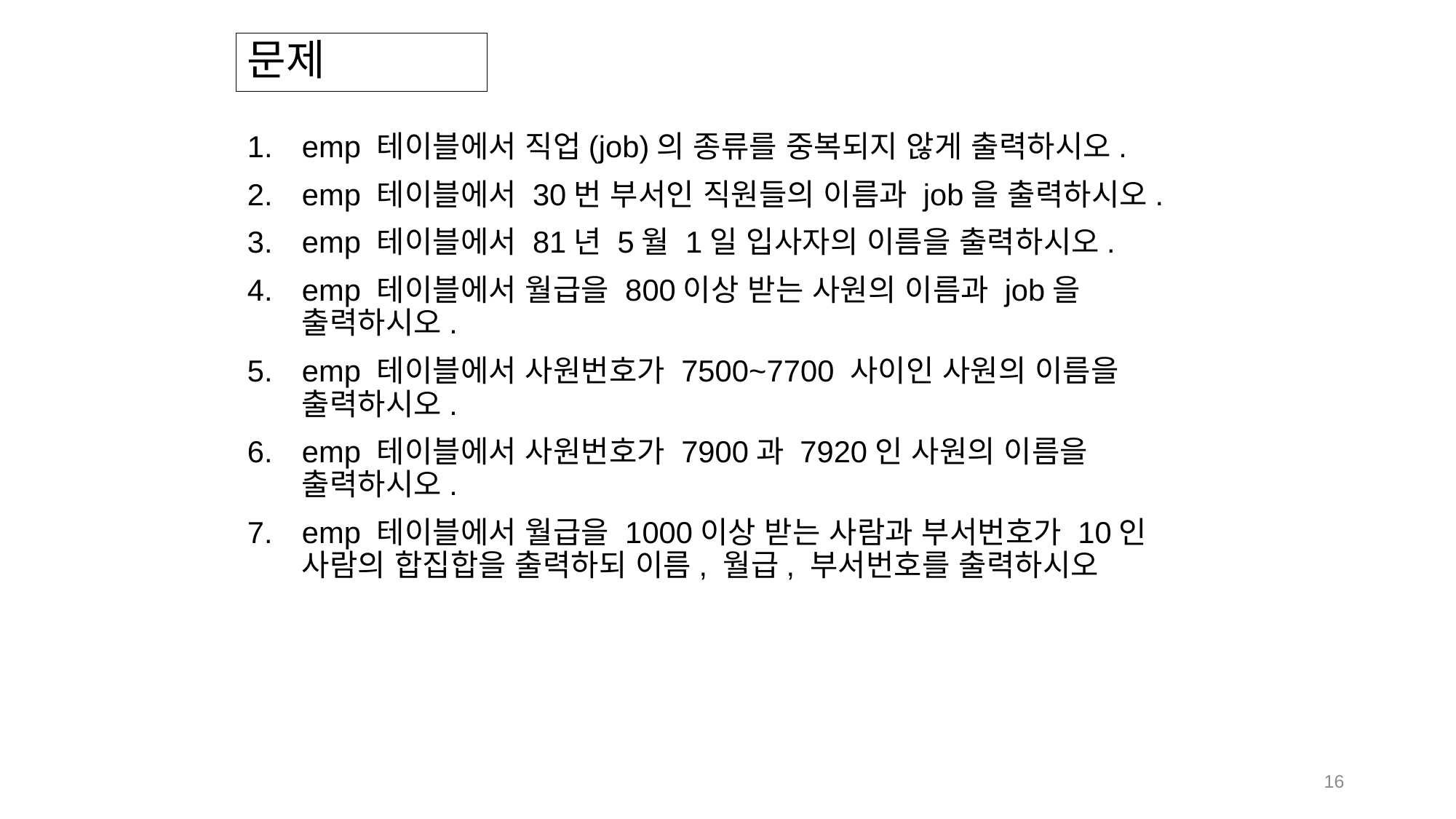

# 문제
emp 테이블에서 직업(job)의 종류를 중복되지 않게 출력하시오.
emp 테이블에서 30번 부서인 직원들의 이름과 job을 출력하시오.
emp 테이블에서 81년 5월 1일 입사자의 이름을 출력하시오.
emp 테이블에서 월급을 800이상 받는 사원의 이름과 job을 출력하시오.
emp 테이블에서 사원번호가 7500~7700 사이인 사원의 이름을 출력하시오.
emp 테이블에서 사원번호가 7900과 7920인 사원의 이름을 출력하시오.
emp 테이블에서 월급을 1000이상 받는 사람과 부서번호가 10인 사람의 합집합을 출력하되 이름, 월급, 부서번호를 출력하시오

16